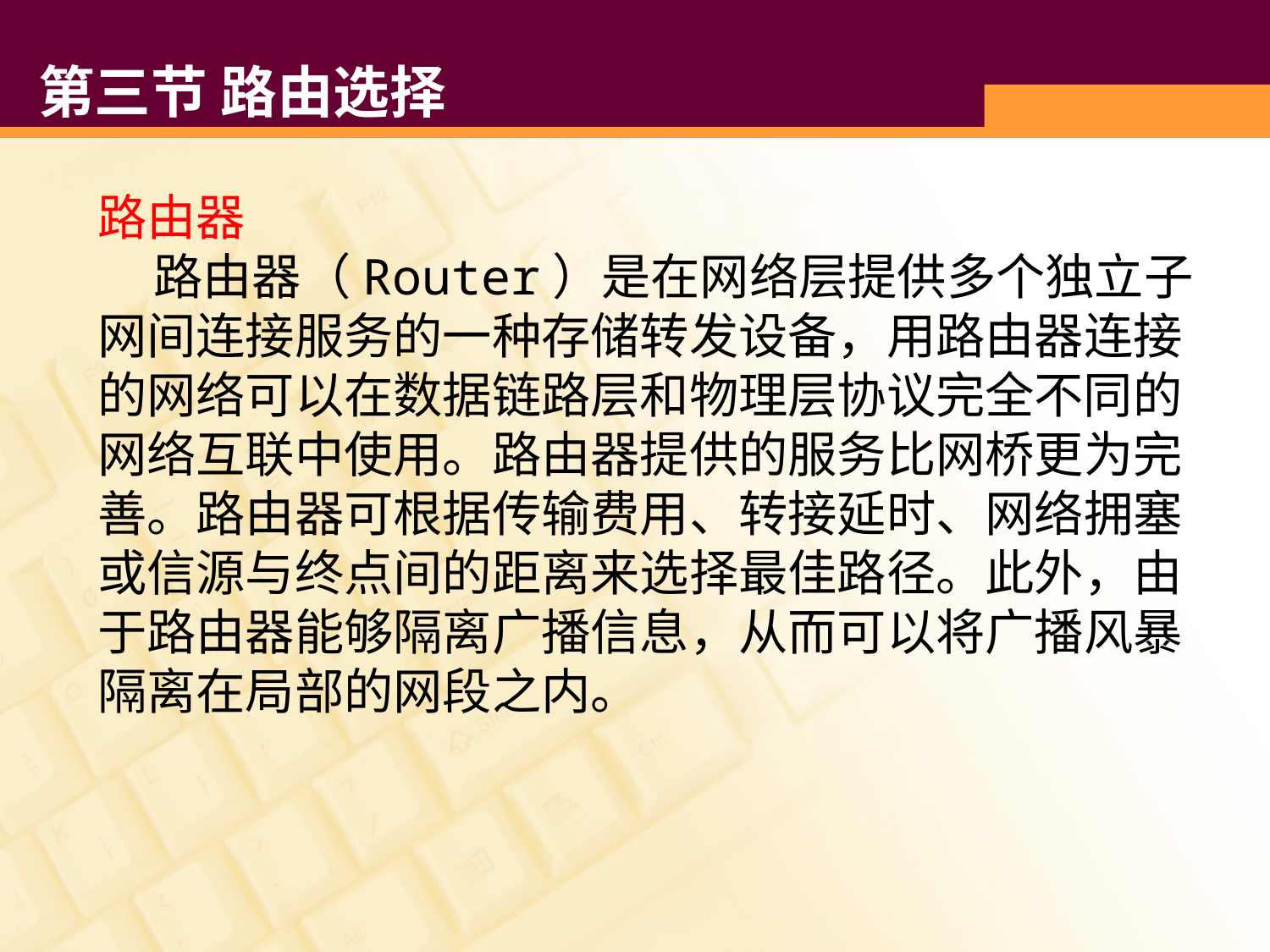

# 第三节 路由选择
路由器
    路由器（Router）是在网络层提供多个独立子网间连接服务的一种存储转发设备，用路由器连接的网络可以在数据链路层和物理层协议完全不同的网络互联中使用。路由器提供的服务比网桥更为完善。路由器可根据传输费用、转接延时、网络拥塞或信源与终点间的距离来选择最佳路径。此外，由于路由器能够隔离广播信息，从而可以将广播风暴隔离在局部的网段之内。